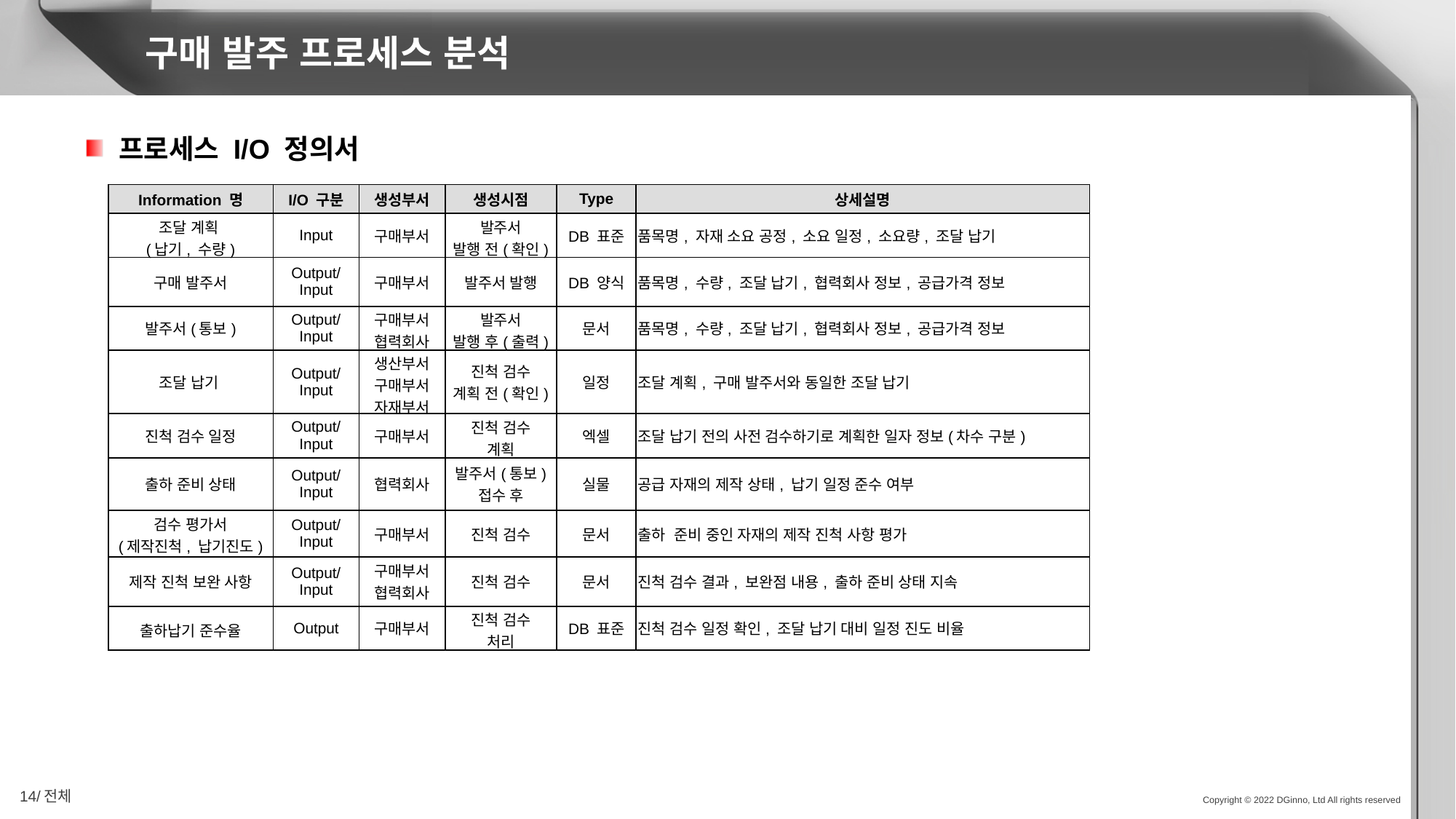

구매 발주 프로세스 분석
 프로세스 I/O 정의서
| Information 명 | I/O 구분 | 생성부서 | 생성시점 | Type | 상세설명 |
| --- | --- | --- | --- | --- | --- |
| 조달 계획 (납기, 수량) | Input | 구매부서 | 발주서 발행 전(확인) | DB 표준 | 품목명, 자재 소요 공정, 소요 일정, 소요량, 조달 납기 |
| 구매 발주서 | Output/ Input | 구매부서 | 발주서 발행 | DB 양식 | 품목명, 수량, 조달 납기, 협력회사 정보, 공급가격 정보 |
| 발주서(통보) | Output/ Input | 구매부서 협력회사 | 발주서 발행 후(출력) | 문서 | 품목명, 수량, 조달 납기, 협력회사 정보, 공급가격 정보 |
| 조달 납기 | Output/ Input | 생산부서 구매부서 자재부서 | 진척 검수 계획 전(확인) | 일정 | 조달 계획, 구매 발주서와 동일한 조달 납기 |
| 진척 검수 일정 | Output/ Input | 구매부서 | 진척 검수 계획 | 엑셀 | 조달 납기 전의 사전 검수하기로 계획한 일자 정보(차수 구분) |
| 출하 준비 상태 | Output/ Input | 협력회사 | 발주서(통보) 접수 후 | 실물 | 공급 자재의 제작 상태, 납기 일정 준수 여부 |
| 검수 평가서 (제작진척, 납기진도) | Output/ Input | 구매부서 | 진척 검수 | 문서 | 출하 준비 중인 자재의 제작 진척 사항 평가 |
| 제작 진척 보완 사항 | Output/ Input | 구매부서 협력회사 | 진척 검수 | 문서 | 진척 검수 결과, 보완점 내용, 출하 준비 상태 지속 |
| 출하납기 준수율 | Output | 구매부서 | 진척 검수 처리 | DB 표준 | 진척 검수 일정 확인, 조달 납기 대비 일정 진도 비율 |